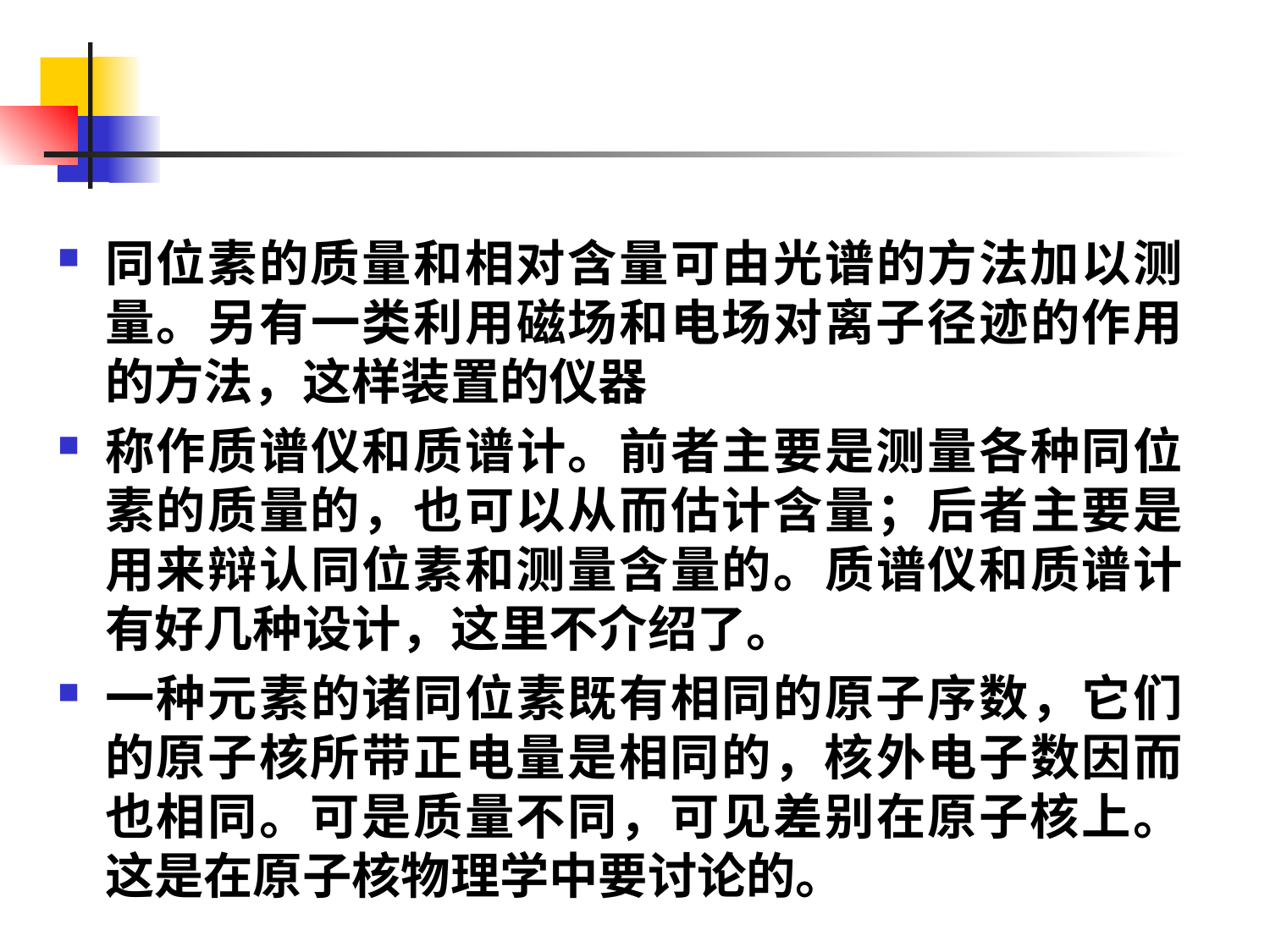

同位素的质量和相对含量可由光谱的方法加以测量。另有一类利用磁场和电场对离子径迹的作用的方法，这样装置的仪器
称作质谱仪和质谱计。前者主要是测量各种同位素的质量的，也可以从而估计含量；后者主要是用来辩认同位素和测量含量的。质谱仪和质谱计有好几种设计，这里不介绍了。
一种元素的诸同位素既有相同的原子序数，它们的原子核所带正电量是相同的，核外电子数因而也相同。可是质量不同，可见差别在原子核上。这是在原子核物理学中要讨论的。